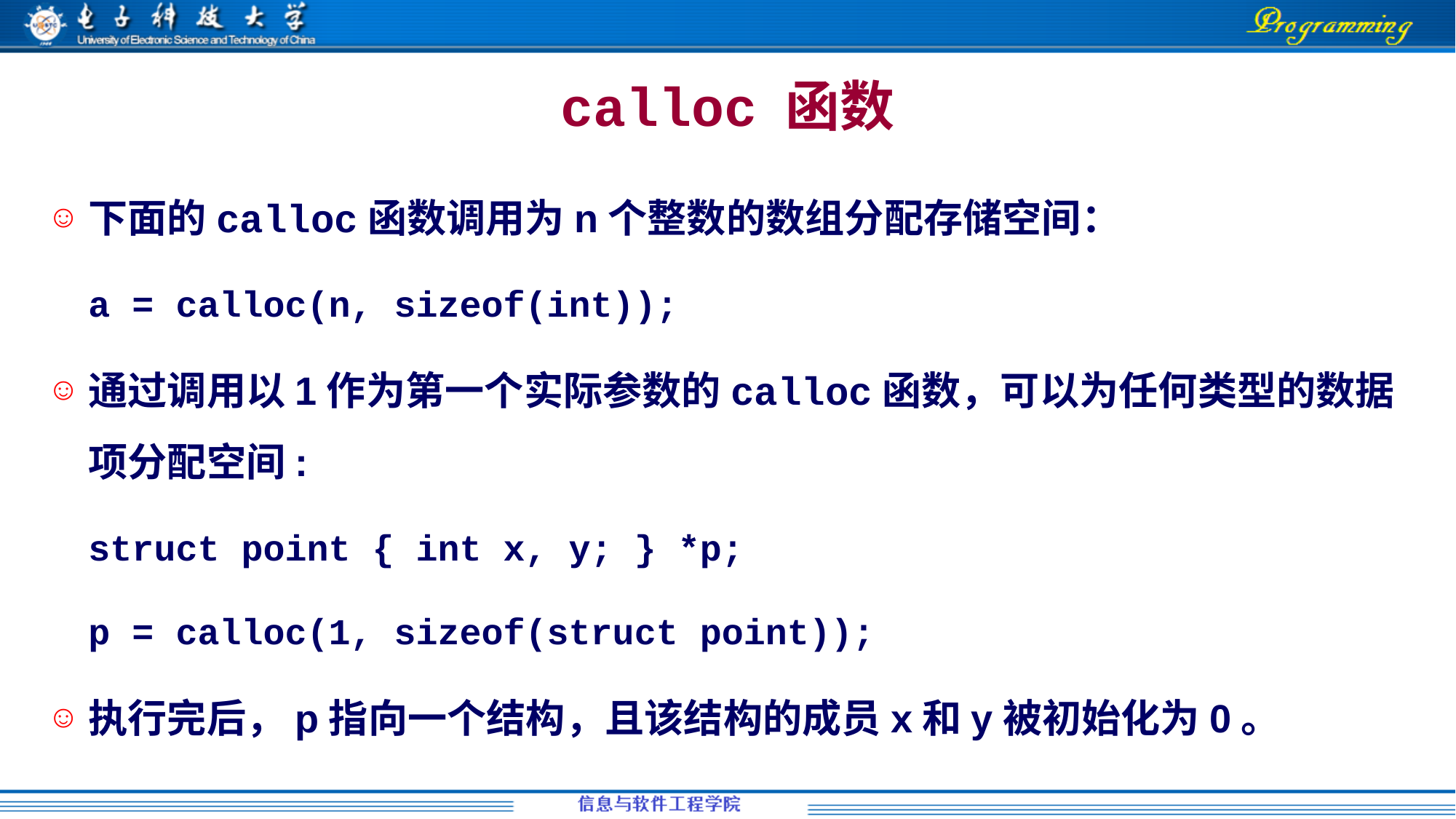

# calloc 函数
下面的calloc函数调用为n个整数的数组分配存储空间：
	a = calloc(n, sizeof(int));
通过调用以1作为第一个实际参数的calloc函数，可以为任何类型的数据项分配空间:
	struct point { int x, y; } *p;
	p = calloc(1, sizeof(struct point));
执行完后，p指向一个结构，且该结构的成员x和y被初始化为0。